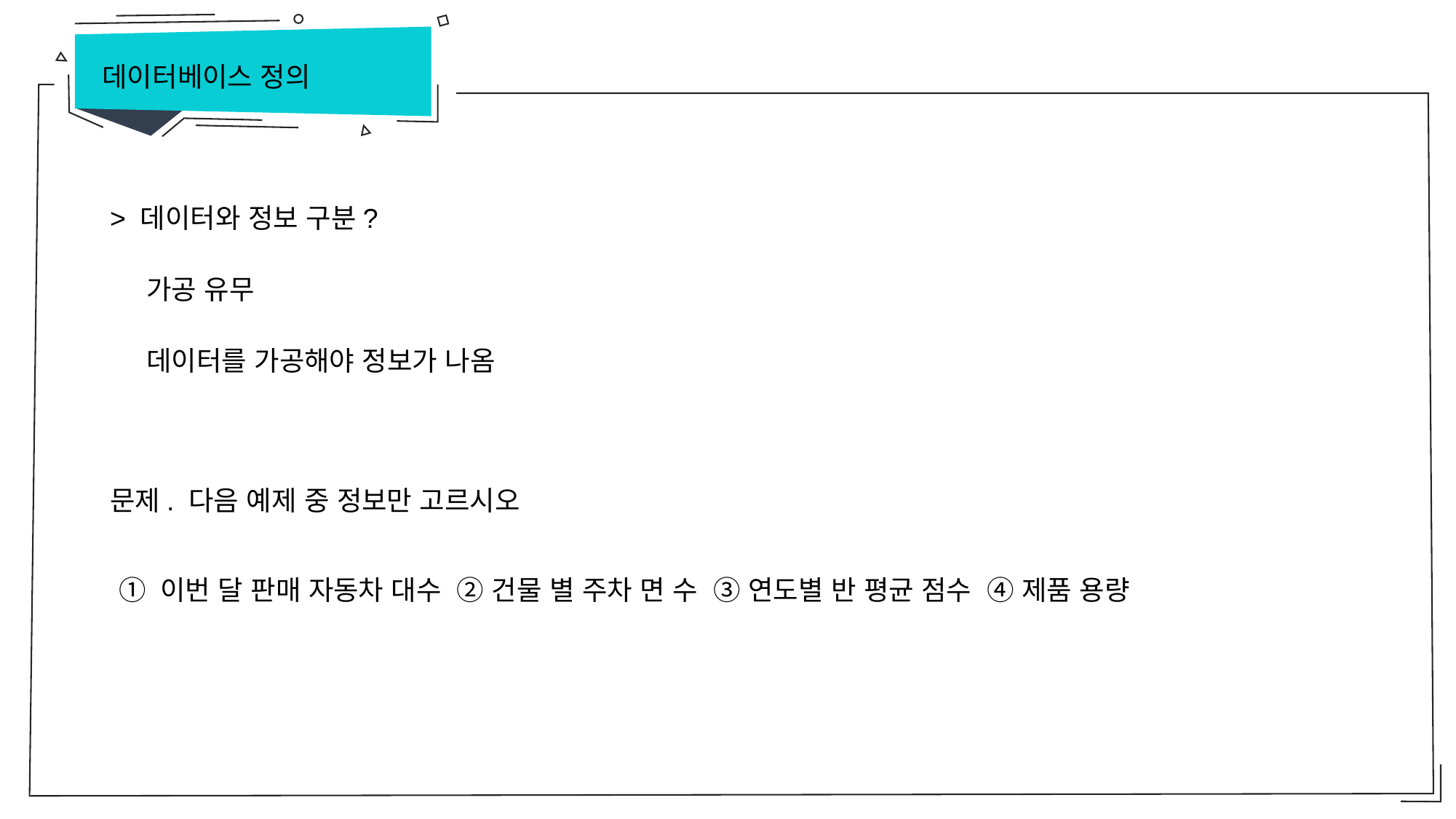

데이터베이스 정의
> 데이터와 정보 구분?
가공 유무
데이터를 가공해야 정보가 나옴
문제. 다음 예제 중 정보만 고르시오
① 이번 달 판매 자동차 대수  ② 건물 별 주차 면 수  ③ 연도별 반 평균 점수  ④ 제품 용량